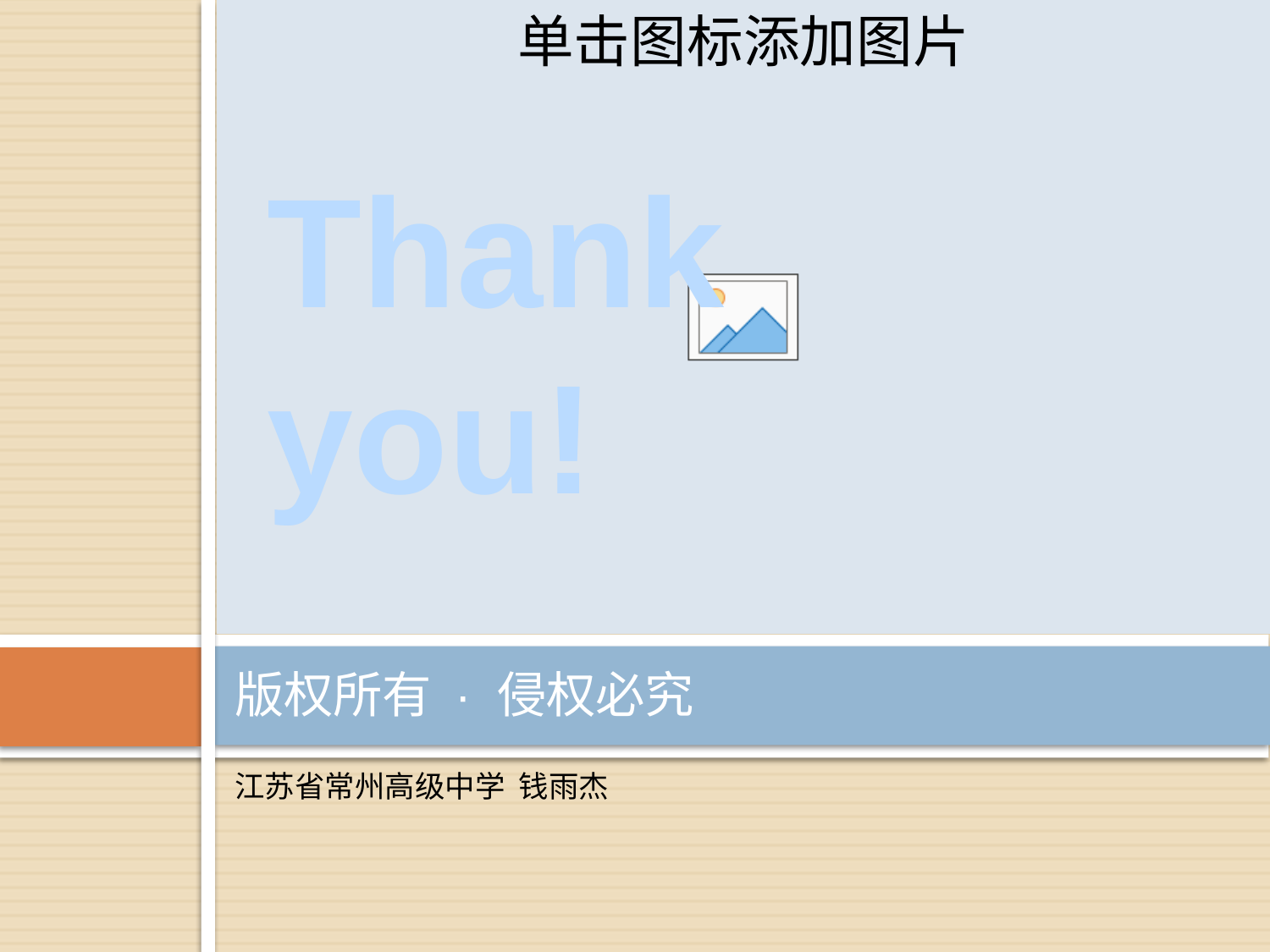

Thank you!
# 版权所有 · 侵权必究
江苏省常州高级中学  钱雨杰